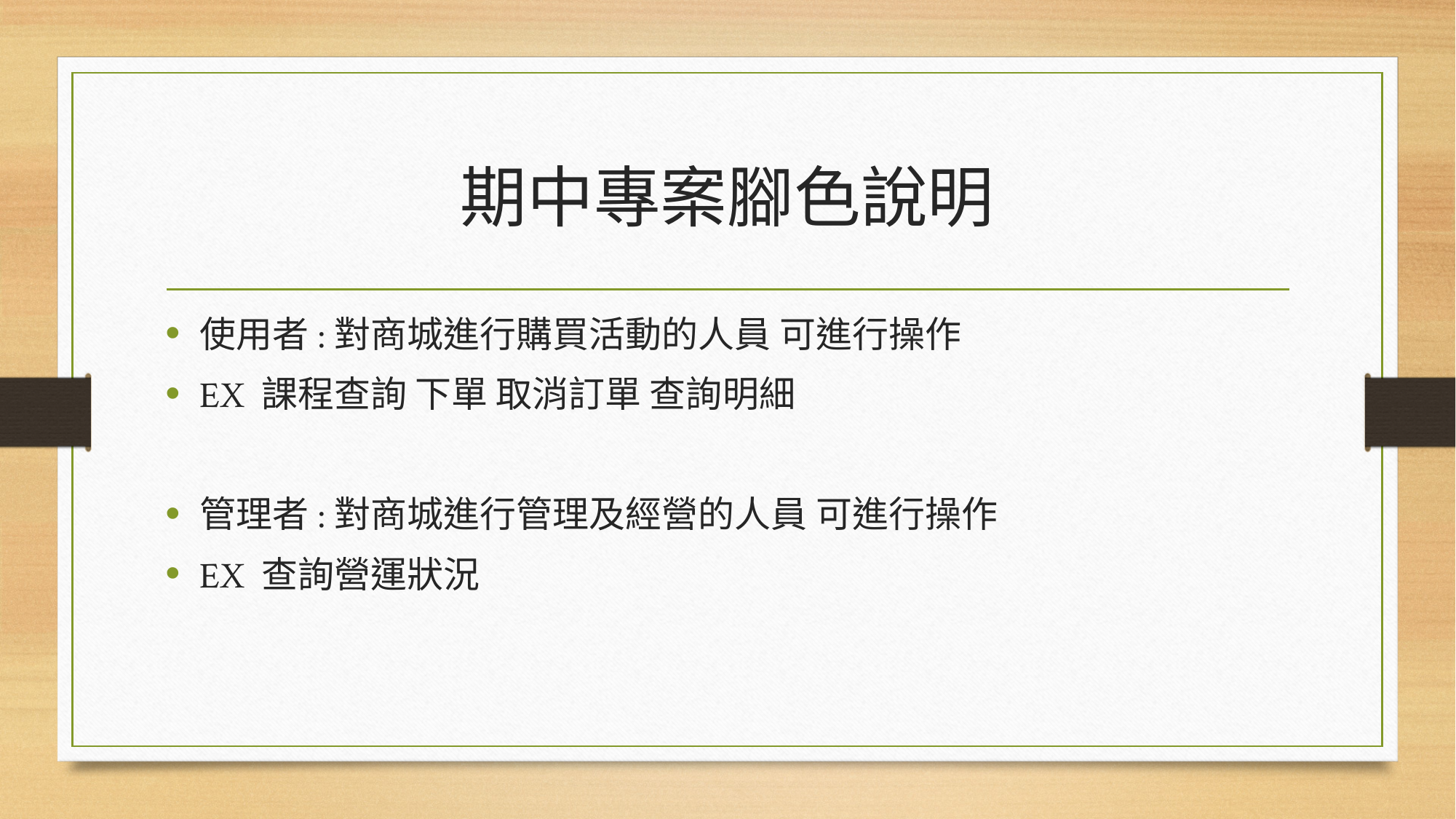

# 期中專案腳色說明
使用者:對商城進行購買活動的人員 可進行操作
EX 課程查詢 下單 取消訂單 查詢明細

管理者:對商城進行管理及經營的人員 可進行操作
EX 查詢營運狀況